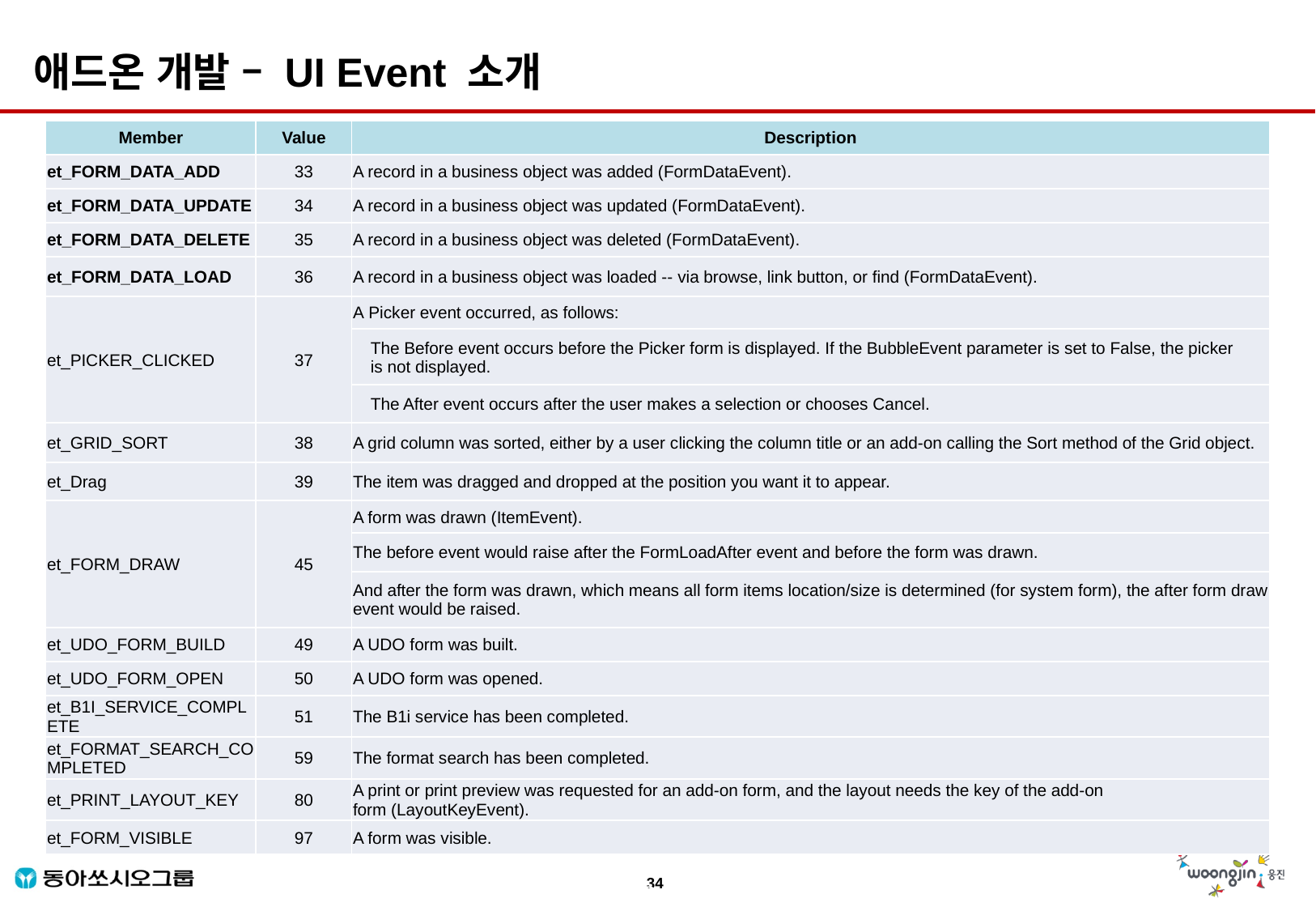

애드온 개발 – UI Event 소개
| Member | Value | Description |
| --- | --- | --- |
| et\_FORM\_DATA\_ADD | 33 | A record in a business object was added (FormDataEvent). |
| et\_FORM\_DATA\_UPDATE | 34 | A record in a business object was updated (FormDataEvent). |
| et\_FORM\_DATA\_DELETE | 35 | A record in a business object was deleted (FormDataEvent). |
| et\_FORM\_DATA\_LOAD | 36 | A record in a business object was loaded -- via browse, link button, or find (FormDataEvent). |
| et\_PICKER\_CLICKED | 37 | A Picker event occurred, as follows: |
|  |  | The Before event occurs before the Picker form is displayed. If the BubbleEvent parameter is set to False, the picker is not displayed. |
|  |  | The After event occurs after the user makes a selection or chooses Cancel. |
| et\_GRID\_SORT | 38 | A grid column was sorted, either by a user clicking the column title or an add-on calling the Sort method of the Grid object. |
| et\_Drag | 39 | The item was dragged and dropped at the position you want it to appear. |
| et\_FORM\_DRAW | 45 | A form was drawn (ItemEvent). |
|  |  | The before event would raise after the FormLoadAfter event and before the form was drawn. |
|  |  | And after the form was drawn, which means all form items location/size is determined (for system form), the after form draw event would be raised. |
| et\_UDO\_FORM\_BUILD | 49 | A UDO form was built. |
| et\_UDO\_FORM\_OPEN | 50 | A UDO form was opened. |
| et\_B1I\_SERVICE\_COMPLETE | 51 | The B1i service has been completed. |
| et\_FORMAT\_SEARCH\_COMPLETED | 59 | The format search has been completed. |
| et\_PRINT\_LAYOUT\_KEY | 80 | A print or print preview was requested for an add-on form, and the layout needs the key of the add-on form (LayoutKeyEvent). |
| et\_FORM\_VISIBLE | 97 | A form was visible. |